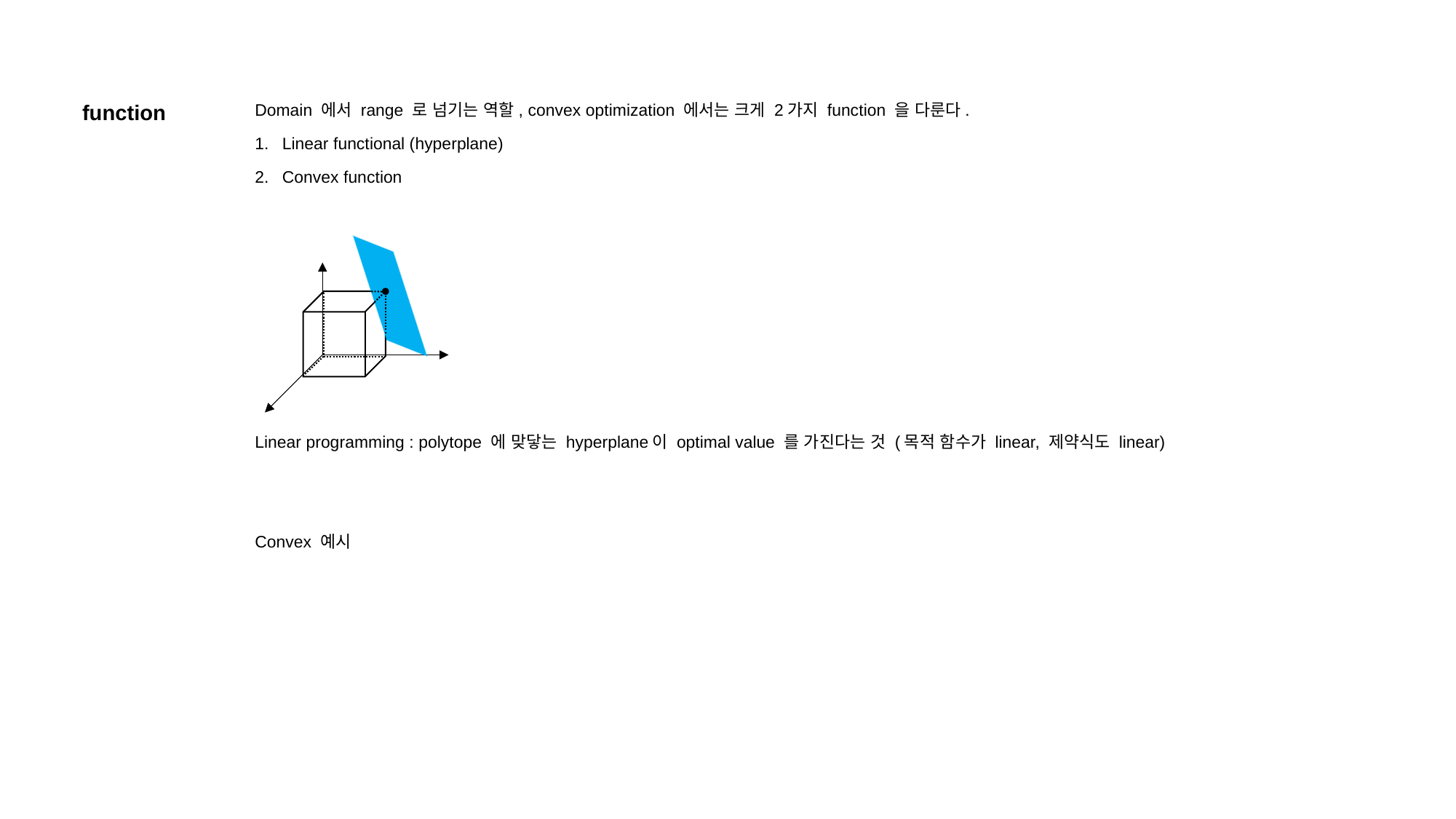

Domain 에서 range 로 넘기는 역할, convex optimization 에서는 크게 2가지 function 을 다룬다.
Linear functional (hyperplane)
Convex function

Linear programming : polytope 에 맞닿는 hyperplane이 optimal value 를 가진다는 것 (목적 함수가 linear, 제약식도 linear)

Convex 예시
function